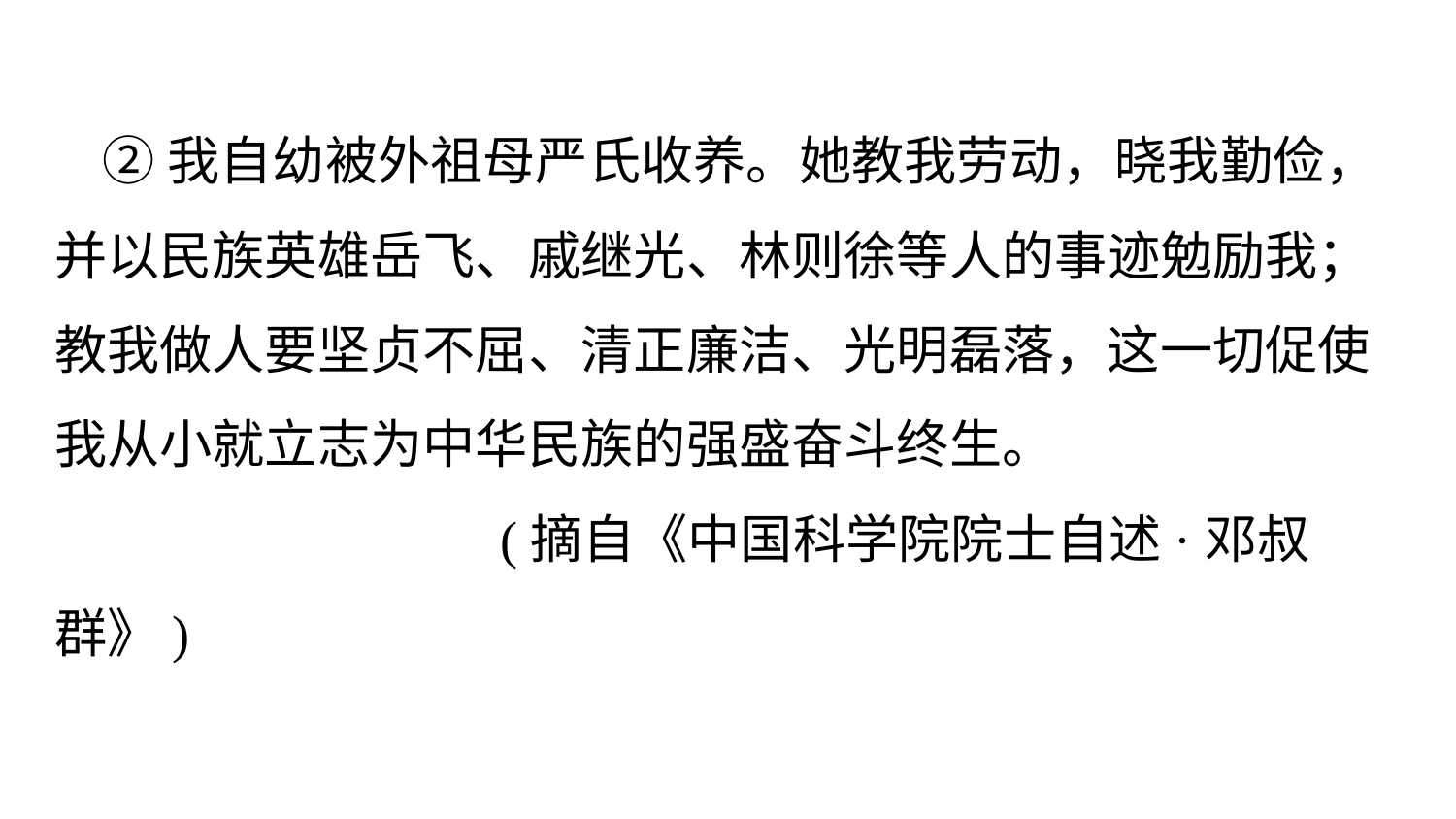

②我自幼被外祖母严氏收养。她教我劳动，晓我勤俭，并以民族英雄岳飞、戚继光、林则徐等人的事迹勉励我；教我做人要坚贞不屈、清正廉洁、光明磊落，这一切促使我从小就立志为中华民族的强盛奋斗终生。
                                  (摘自《中国科学院院士自述·邓叔群》)